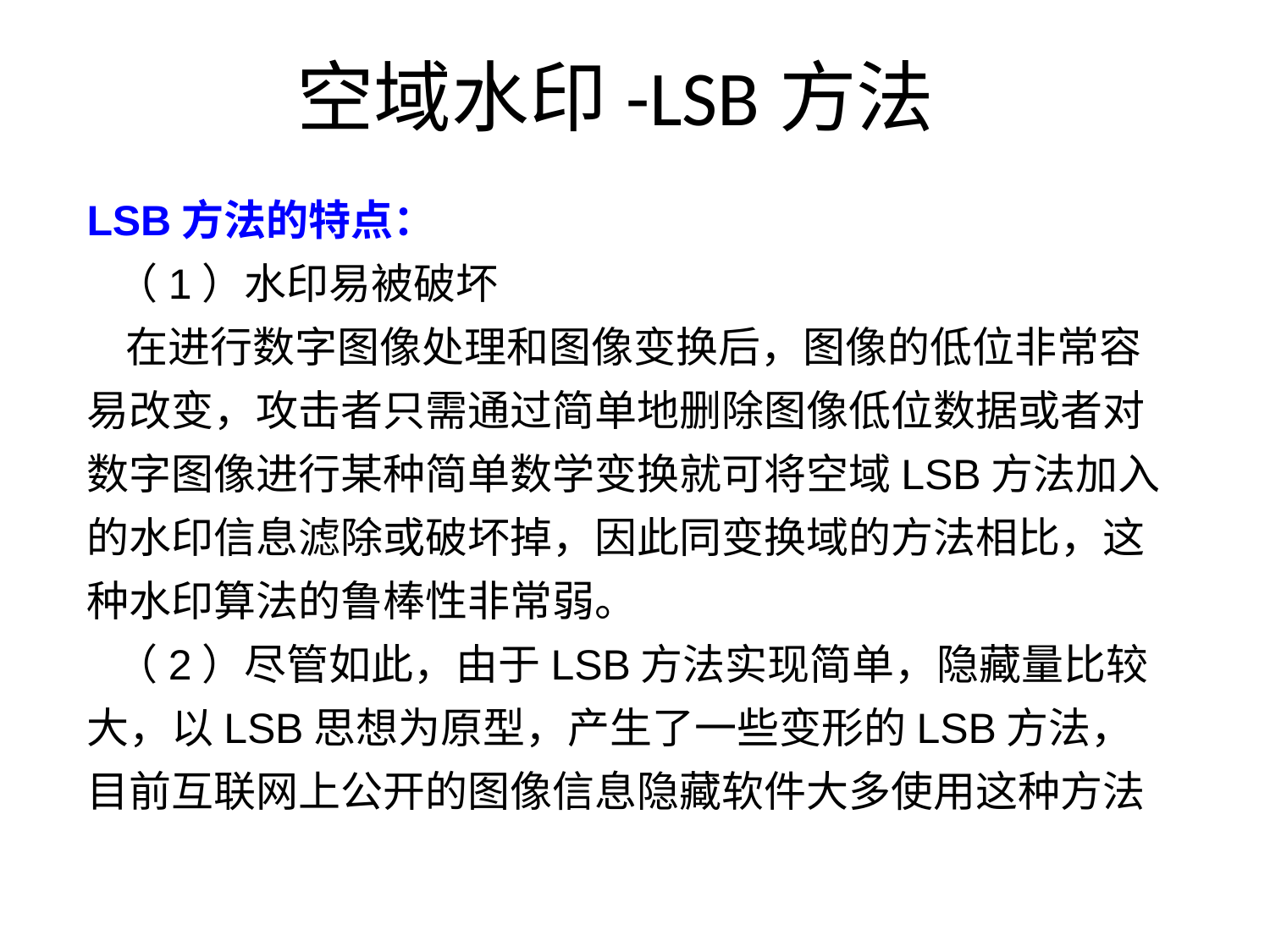

# 空域水印-LSB方法
LSB方法的特点：
  （1）水印易被破坏
   在进行数字图像处理和图像变换后，图像的低位非常容易改变，攻击者只需通过简单地删除图像低位数据或者对数字图像进行某种简单数学变换就可将空域LSB方法加入的水印信息滤除或破坏掉，因此同变换域的方法相比，这种水印算法的鲁棒性非常弱。
  （2）尽管如此，由于LSB方法实现简单，隐藏量比较大，以LSB思想为原型，产生了一些变形的LSB方法，目前互联网上公开的图像信息隐藏软件大多使用这种方法